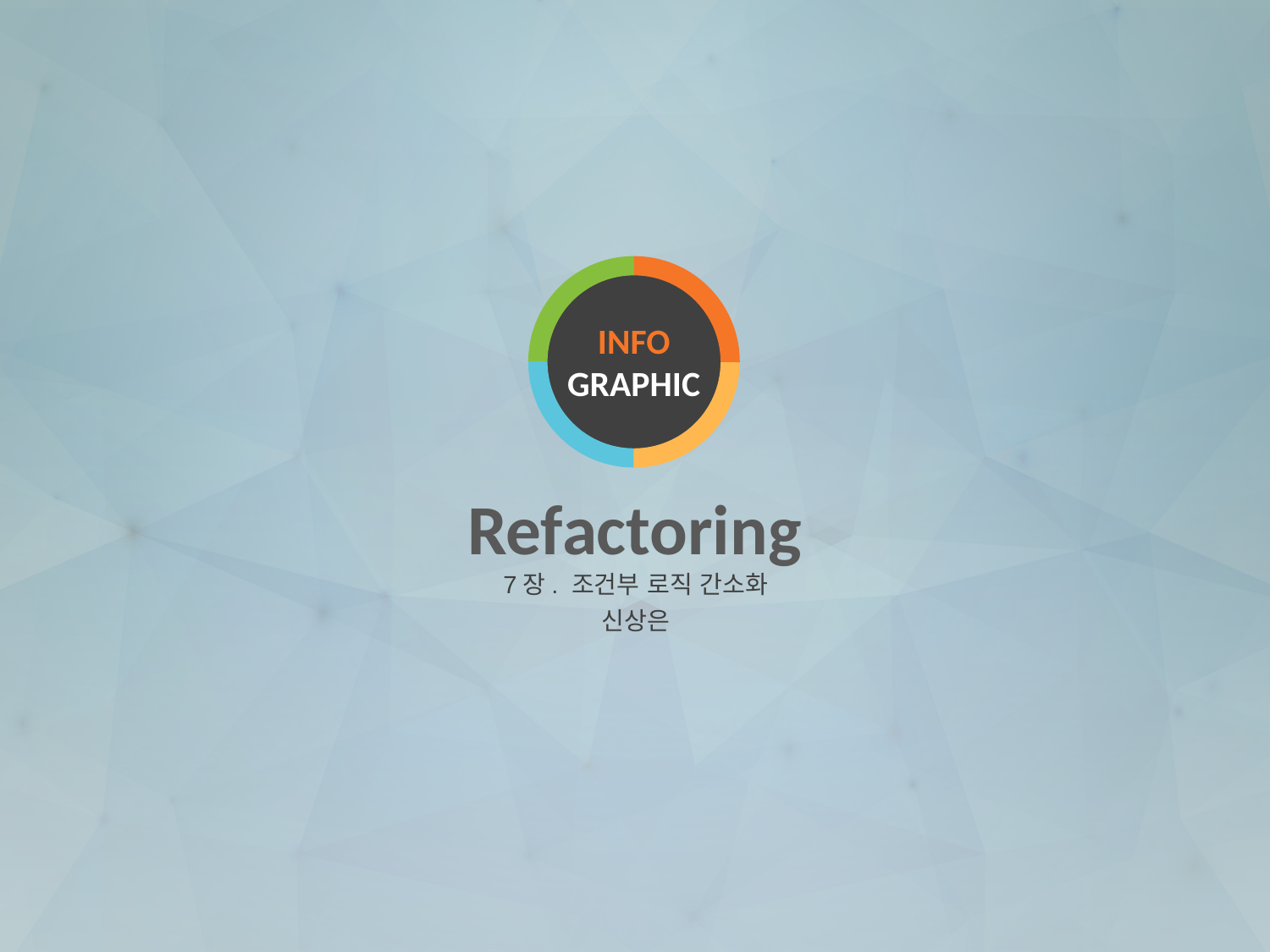

INFO
GRAPHIC
# Refactoring
7장. 조건부 로직 간소화
신상은